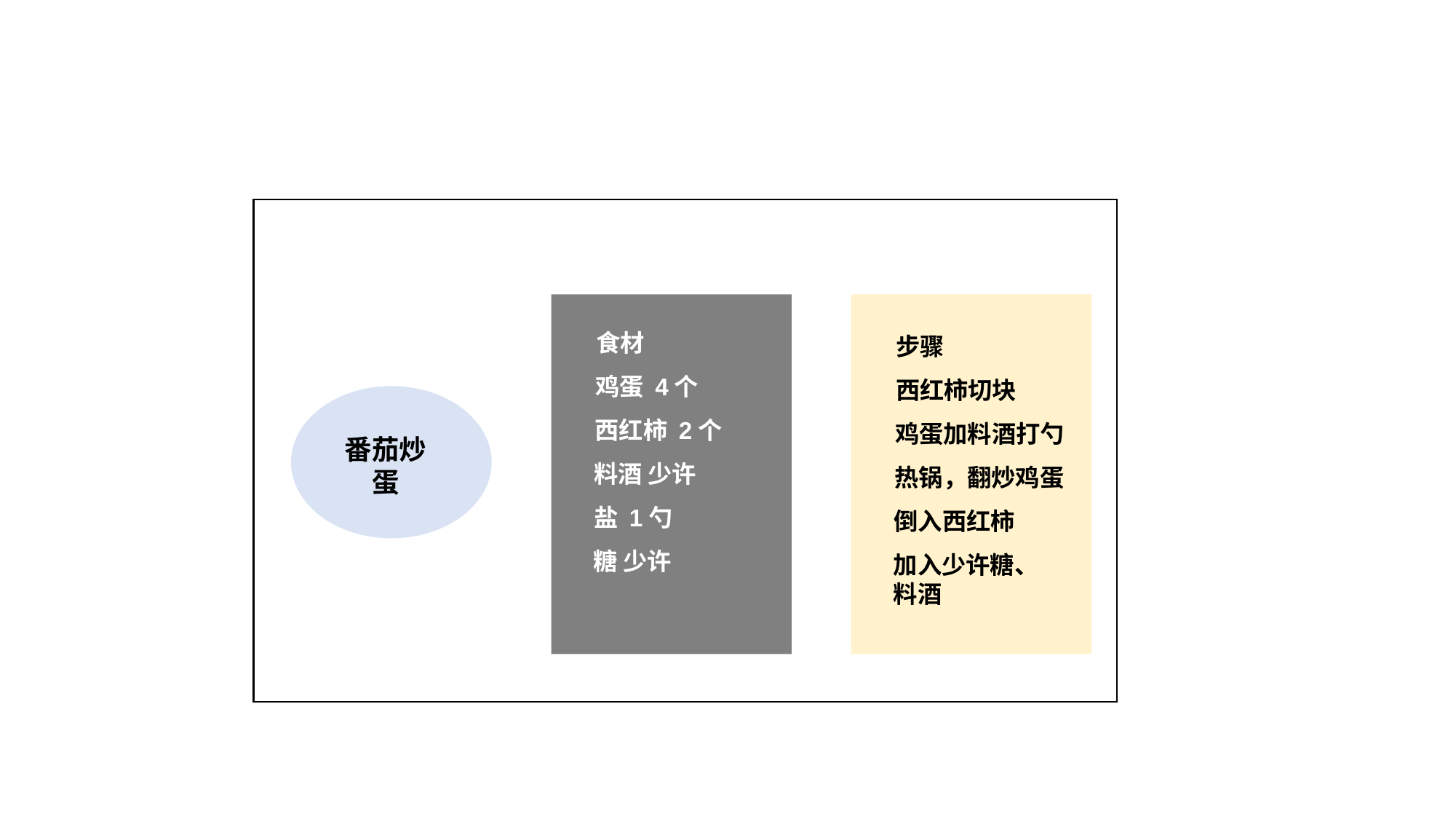

食材
步骤
鸡蛋 4个
西红柿切块

西红柿 2个
鸡蛋加料酒打勺
番茄炒蛋
料酒 少许
热锅，翻炒鸡蛋
盐 1勺
倒入西红柿
糖 少许
加入少许糖、料酒